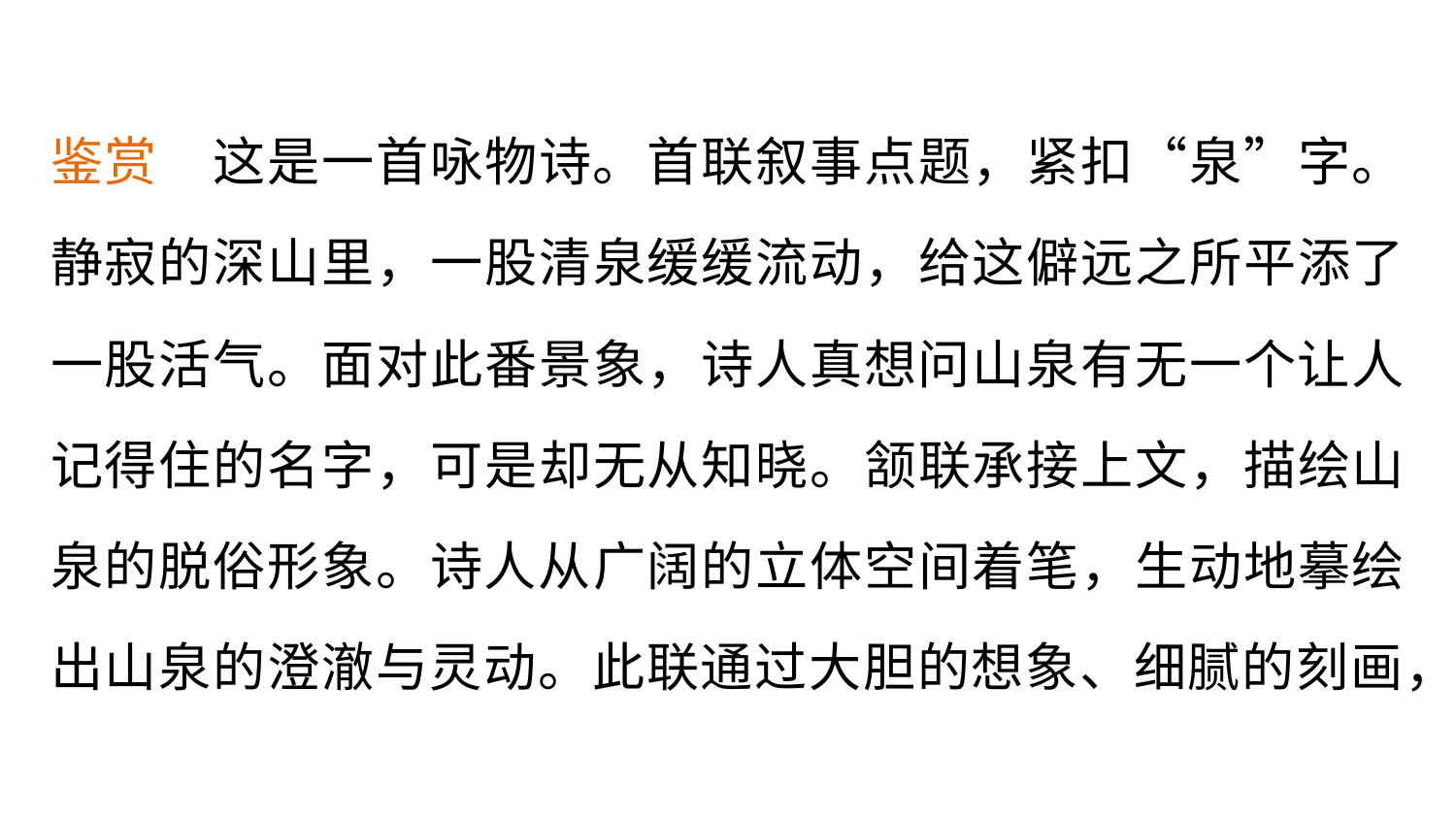

鉴赏　这是一首咏物诗。首联叙事点题，紧扣“泉”字。静寂的深山里，一股清泉缓缓流动，给这僻远之所平添了一股活气。面对此番景象，诗人真想问山泉有无一个让人记得住的名字，可是却无从知晓。颔联承接上文，描绘山泉的脱俗形象。诗人从广阔的立体空间着笔，生动地摹绘出山泉的澄澈与灵动。此联通过大胆的想象、细腻的刻画，